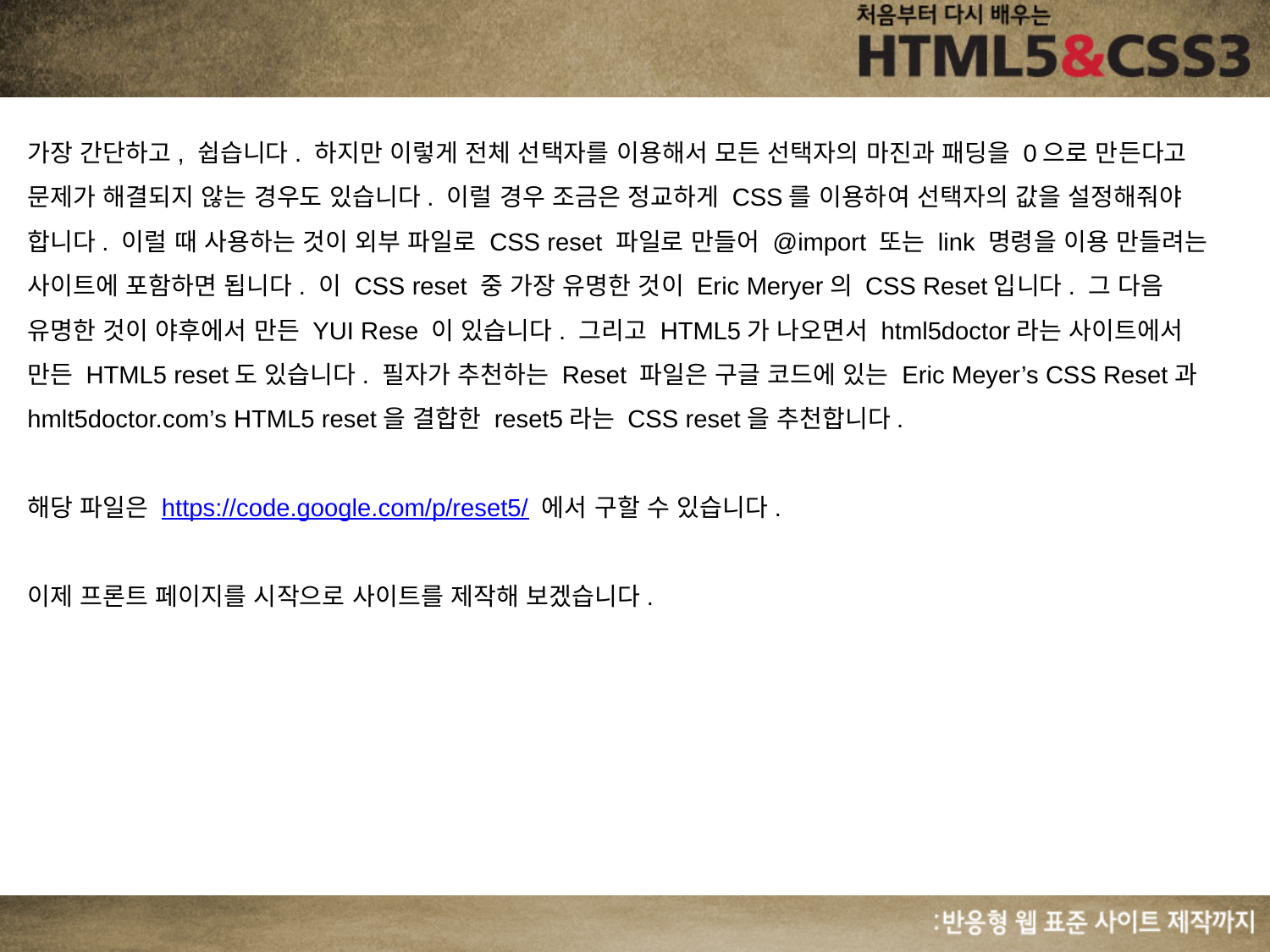

가장 간단하고, 쉽습니다. 하지만 이렇게 전체 선택자를 이용해서 모든 선택자의 마진과 패딩을 0으로 만든다고 문제가 해결되지 않는 경우도 있습니다. 이럴 경우 조금은 정교하게 CSS를 이용하여 선택자의 값을 설정해줘야 합니다. 이럴 때 사용하는 것이 외부 파일로 CSS reset 파일로 만들어 @import 또는 link 명령을 이용 만들려는 사이트에 포함하면 됩니다. 이 CSS reset 중 가장 유명한 것이 Eric Meryer의 CSS Reset입니다. 그 다음 유명한 것이 야후에서 만든 YUI Rese 이 있습니다. 그리고 HTML5가 나오면서 html5doctor라는 사이트에서 만든 HTML5 reset도 있습니다. 필자가 추천하는 Reset 파일은 구글 코드에 있는 Eric Meyer’s CSS Reset과 hmlt5doctor.com’s HTML5 reset을 결합한 reset5라는 CSS reset을 추천합니다.

해당 파일은 https://code.google.com/p/reset5/ 에서 구할 수 있습니다.

이제 프론트 페이지를 시작으로 사이트를 제작해 보겠습니다.